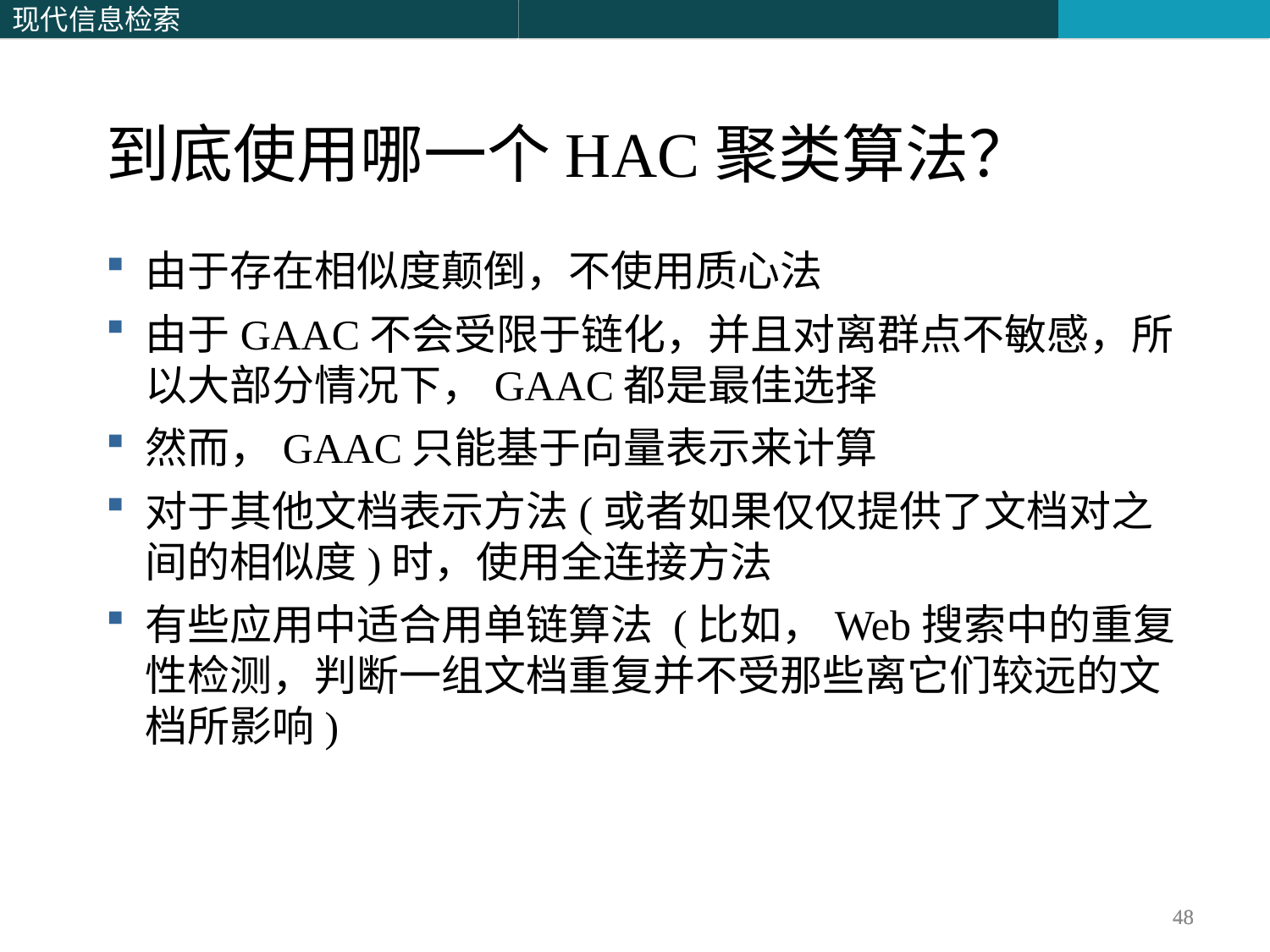

到底使用哪一个HAC聚类算法？
由于存在相似度颠倒，不使用质心法
由于GAAC不会受限于链化，并且对离群点不敏感，所以大部分情况下，GAAC都是最佳选择
然而，GAAC只能基于向量表示来计算
对于其他文档表示方法(或者如果仅仅提供了文档对之间的相似度)时，使用全连接方法
有些应用中适合用单链算法 (比如，Web搜索中的重复性检测，判断一组文档重复并不受那些离它们较远的文档所影响)
48
48